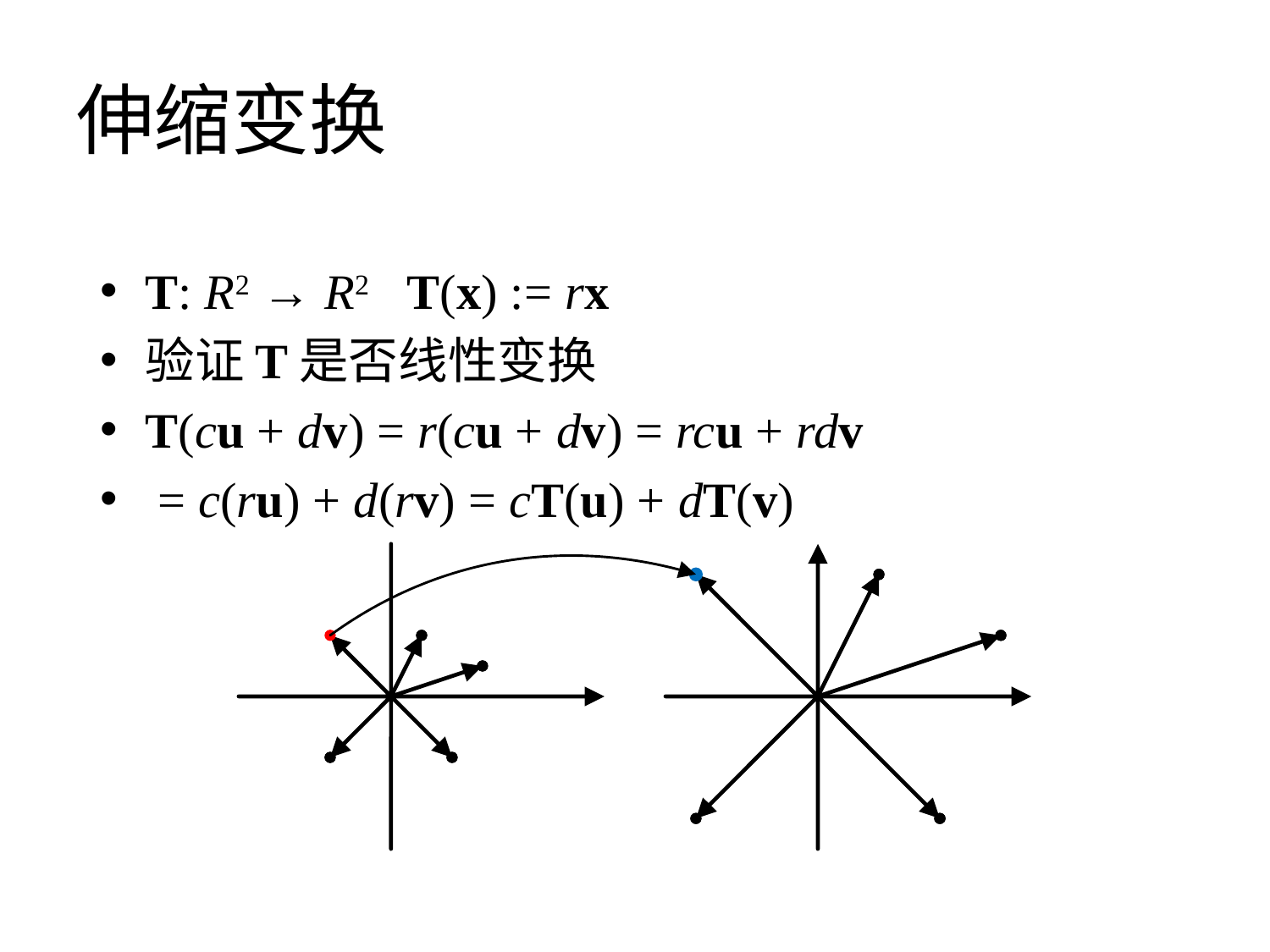

# 伸缩变换
T: R2 → R2   T(x) := rx
验证T是否线性变换
T(cu + dv) = r(cu + dv) = rcu + rdv
 = c(ru) + d(rv) = cT(u) + dT(v)